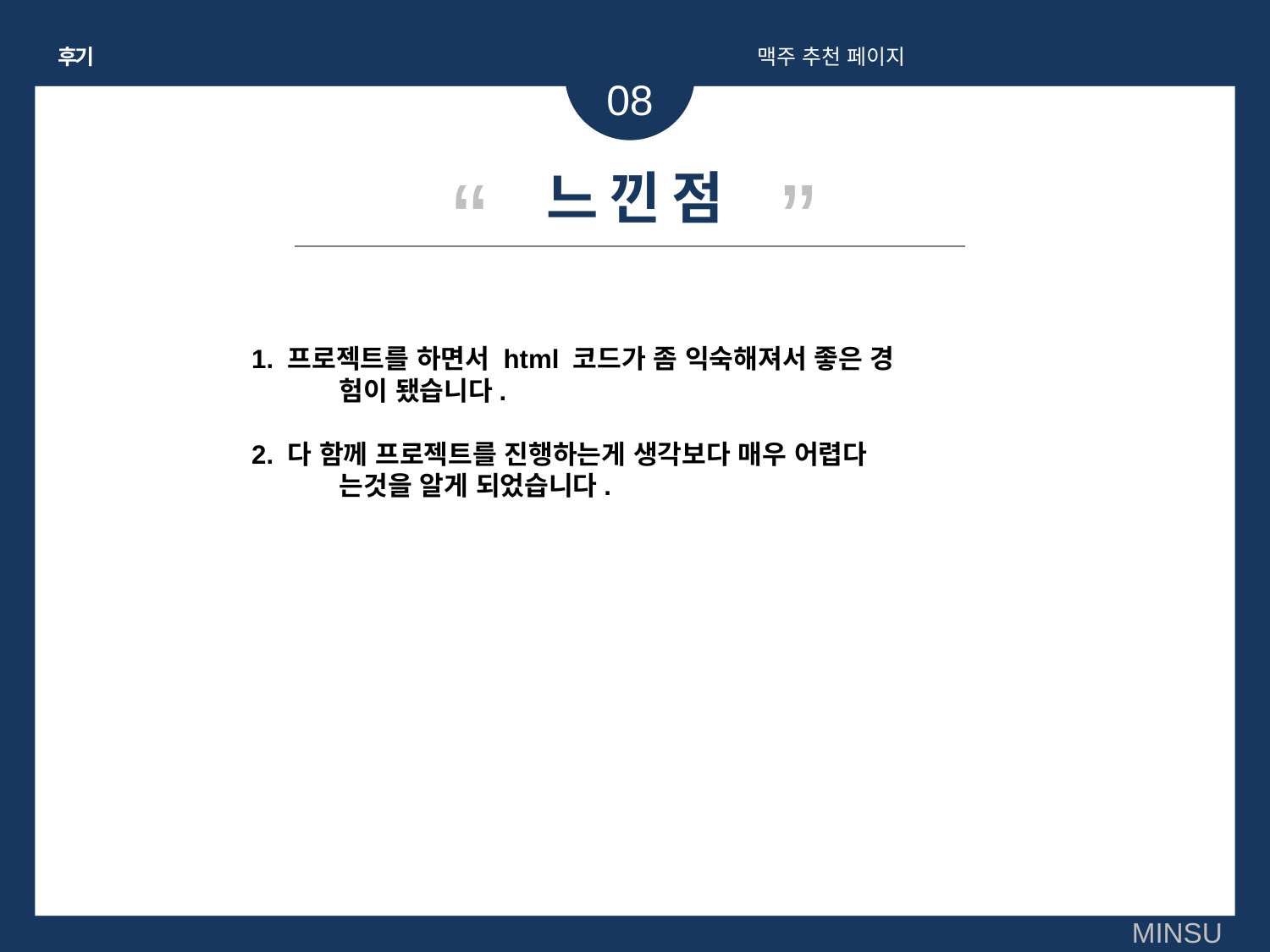

후기
맥주 추천 페이지
08

“          ”
느 낀 점
1. 프로젝트를 하면서 html 코드가 좀 익숙해져서 좋은 경
           험이 됐습니다.

2. 다 함께 프로젝트를 진행하는게 생각보다 매우 어렵다
           는것을 알게 되었습니다.
net
MINSU